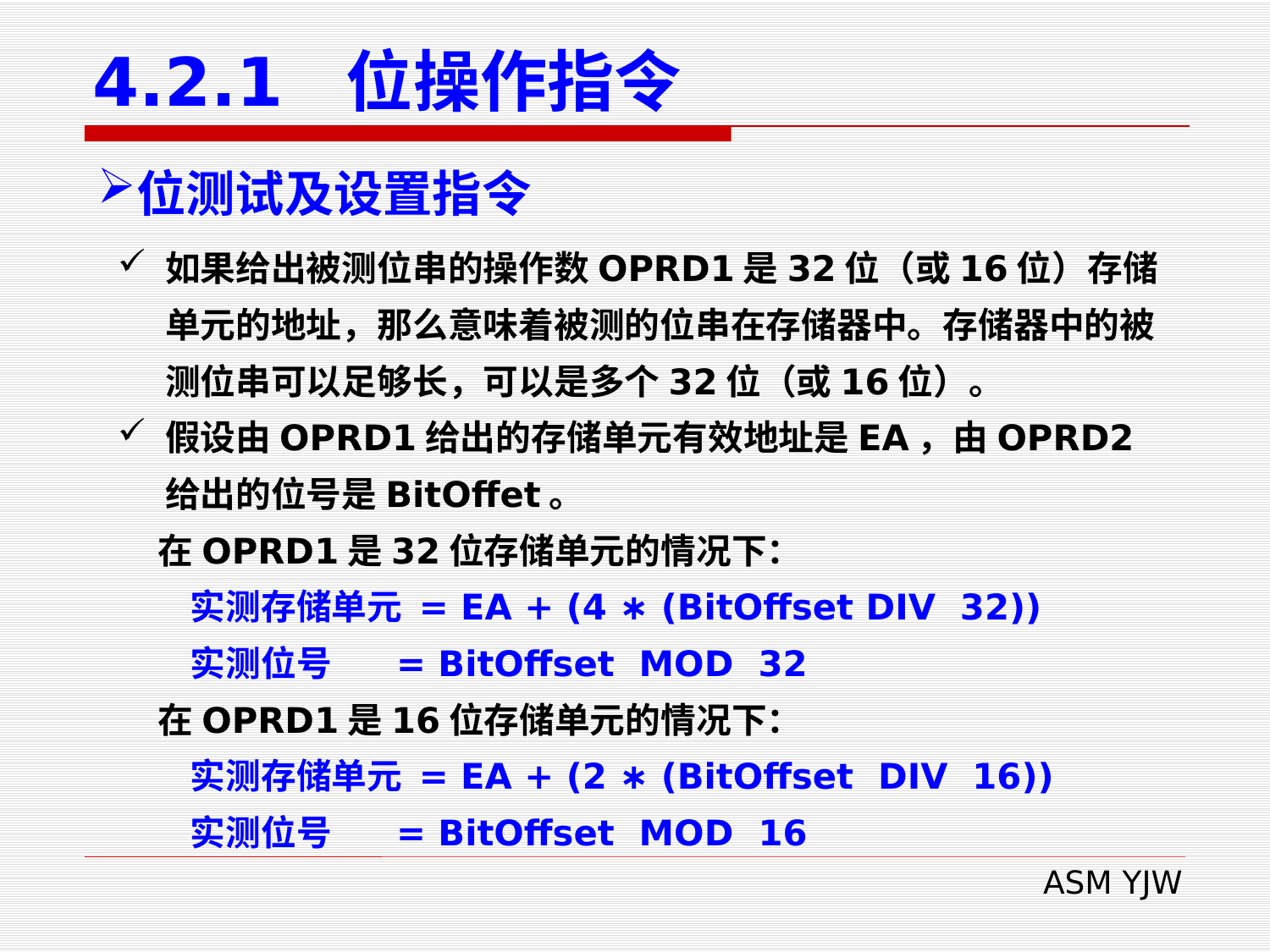

# 4.2.1  位操作指令
位测试及设置指令
如果给出被测位串的操作数OPRD1是32位（或16位）存储单元的地址，那么意味着被测的位串在存储器中。存储器中的被测位串可以足够长，可以是多个32位（或16位）。
假设由OPRD1给出的存储单元有效地址是EA，由OPRD2给出的位号是BitOffet。
    在OPRD1是32位存储单元的情况下：
        实测存储单元 = EA + (4 ∗ (BitOffset DIV  32))
        实测位号       = BitOffset  MOD  32
    在OPRD1是16位存储单元的情况下：
        实测存储单元 = EA + (2 ∗ (BitOffset  DIV  16))
        实测位号       = BitOffset  MOD  16